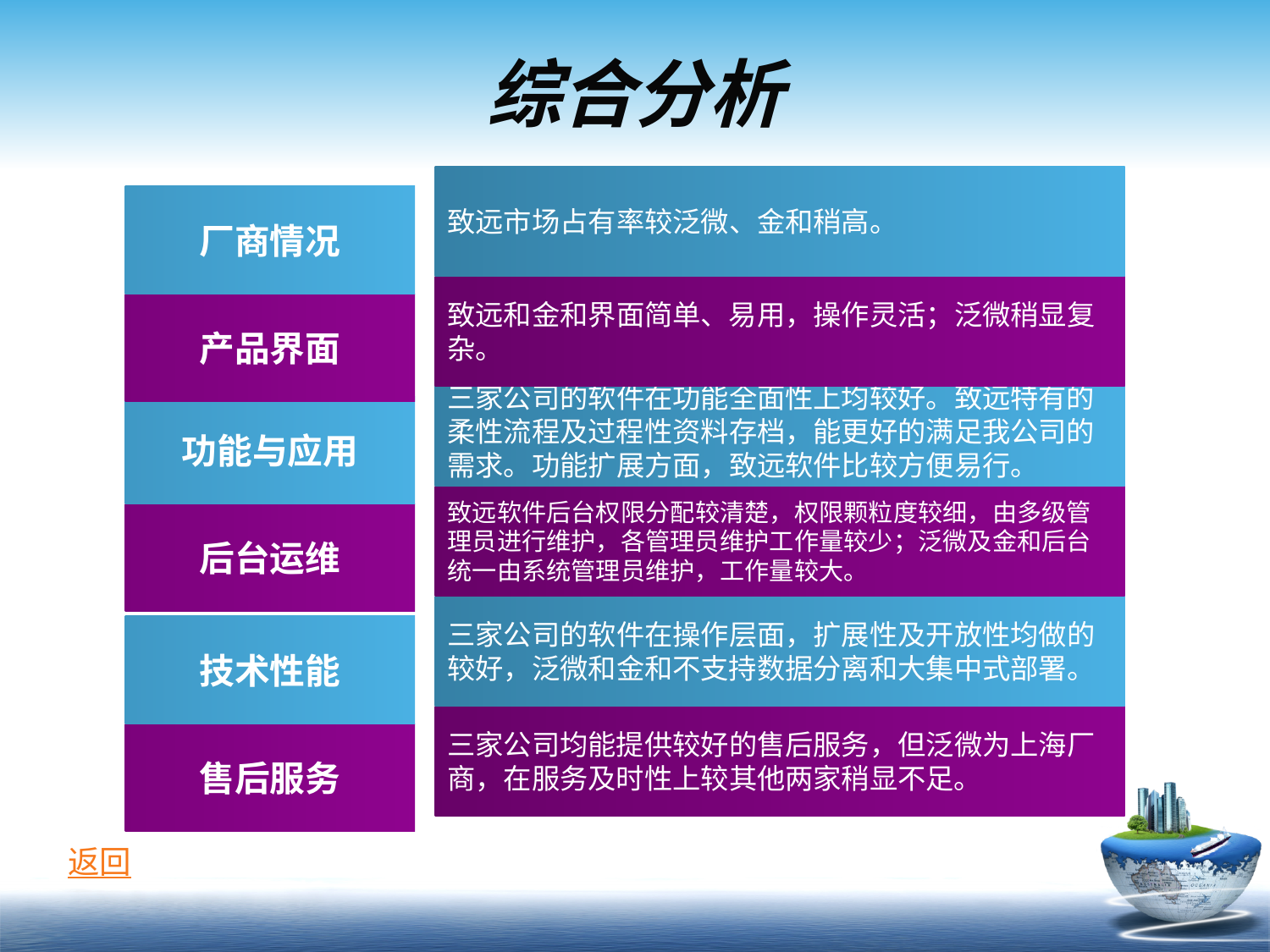

# 综合分析
致远市场占有率较泛微、金和稍高。
厂商情况
致远和金和界面简单、易用，操作灵活；泛微稍显复杂。
产品界面
三家公司的软件在功能全面性上均较好。致远特有的柔性流程及过程性资料存档，能更好的满足我公司的需求。功能扩展方面，致远软件比较方便易行。
功能与应用
致远软件后台权限分配较清楚，权限颗粒度较细，由多级管理员进行维护，各管理员维护工作量较少；泛微及金和后台统一由系统管理员维护，工作量较大。
后台运维
三家公司的软件在操作层面，扩展性及开放性均做的较好，泛微和金和不支持数据分离和大集中式部署。
技术性能
三家公司均能提供较好的售后服务，但泛微为上海厂商，在服务及时性上较其他两家稍显不足。
售后服务
返回